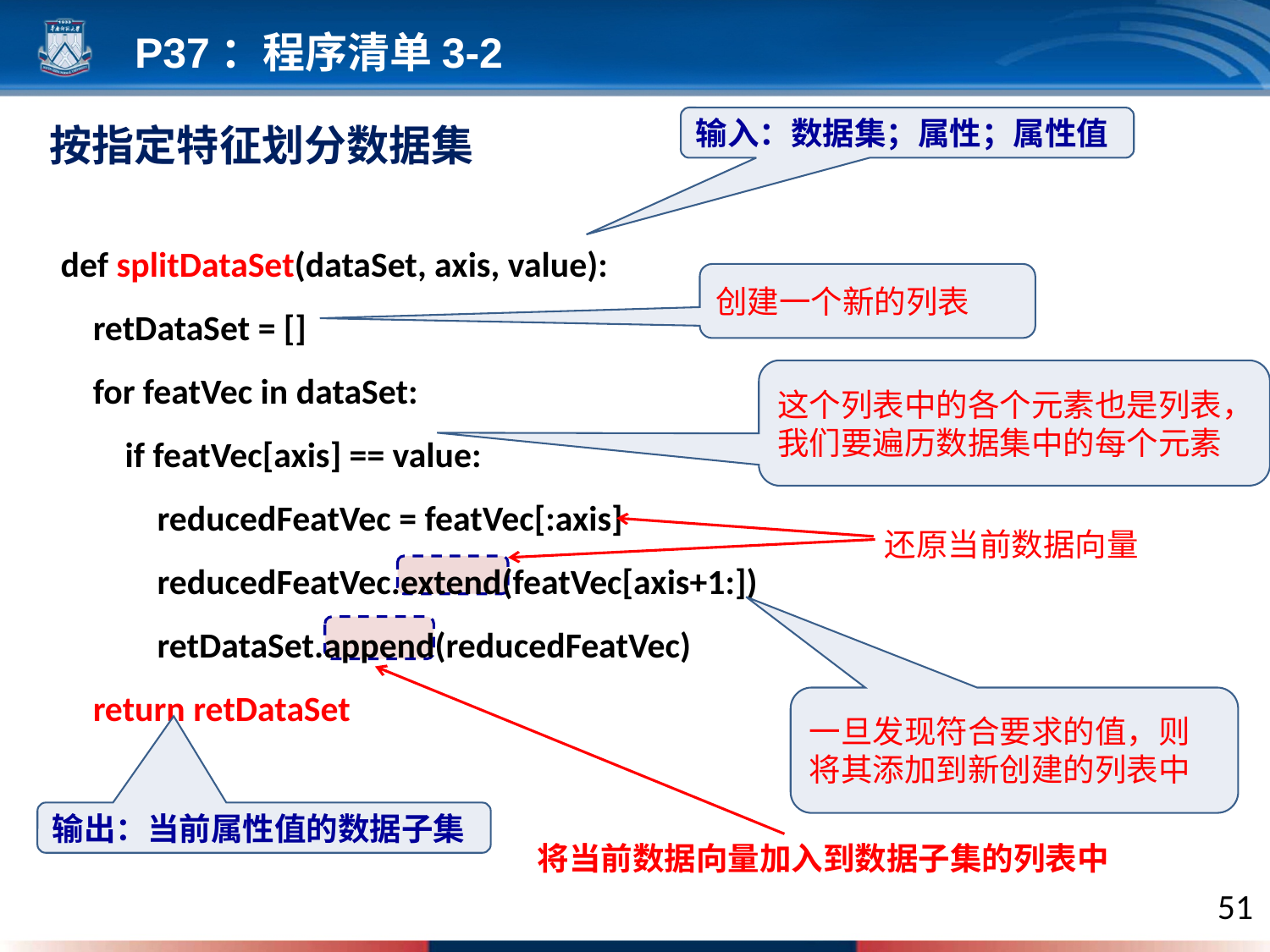

P37：程序清单3-2
输入：数据集；属性；属性值
按指定特征划分数据集
def splitDataSet(dataSet, axis, value):
    retDataSet = []
    for featVec in dataSet:
        if featVec[axis] == value:
            reducedFeatVec = featVec[:axis]
            reducedFeatVec.extend(featVec[axis+1:])
            retDataSet.append(reducedFeatVec)
    return retDataSet
创建一个新的列表
这个列表中的各个元素也是列表，我们要遍历数据集中的每个元素
还原当前数据向量

一旦发现符合要求的值，则将其添加到新创建的列表中
输出：当前属性值的数据子集
将当前数据向量加入到数据子集的列表中